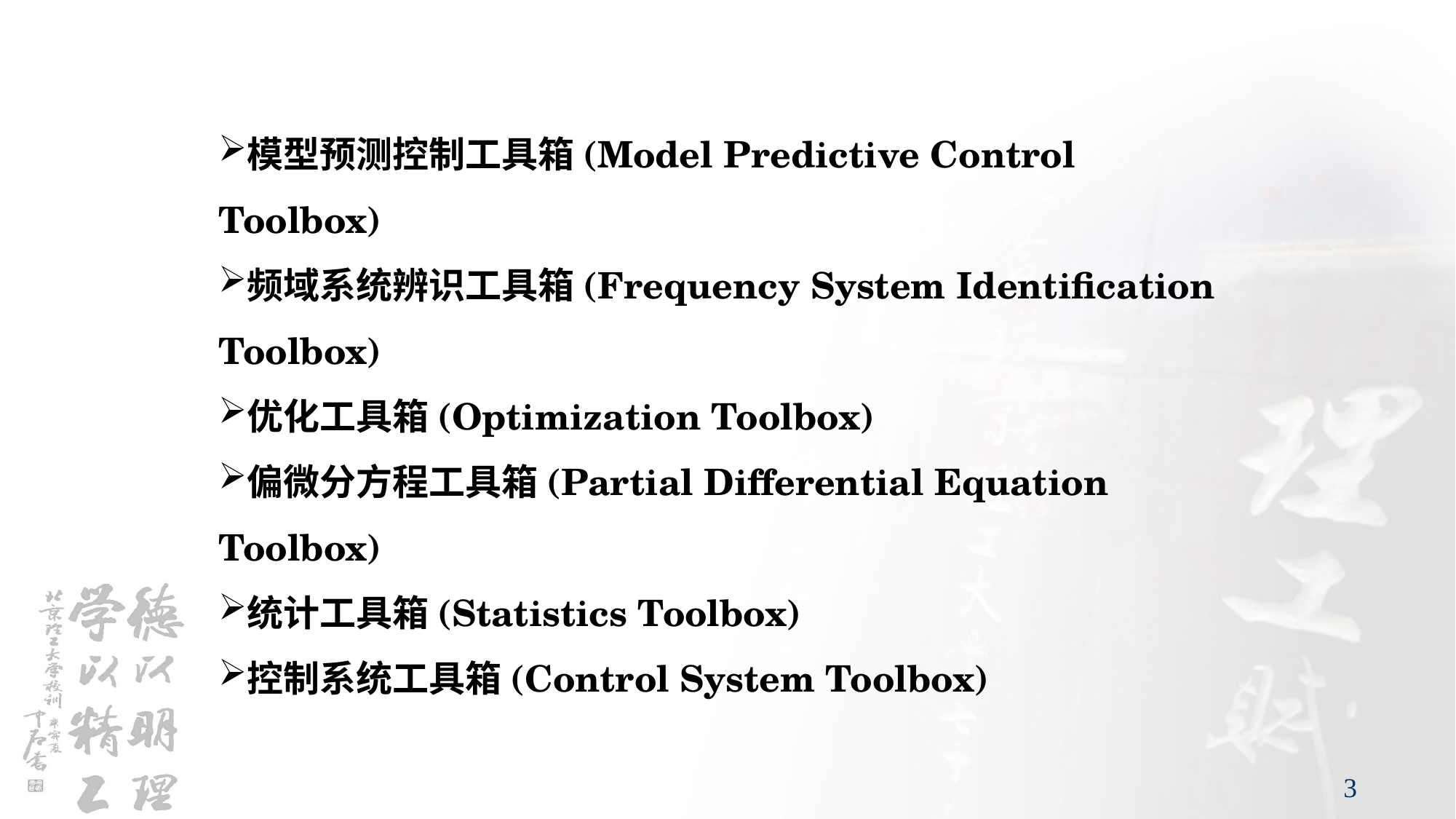

模型预测控制工具箱(Model Predictive Control Toolbox)
频域系统辨识工具箱(Frequency System Identification Toolbox)
优化工具箱(Optimization Toolbox)
偏微分方程工具箱(Partial Differential Equation Toolbox)
统计工具箱(Statistics Toolbox)
控制系统工具箱(Control System Toolbox)